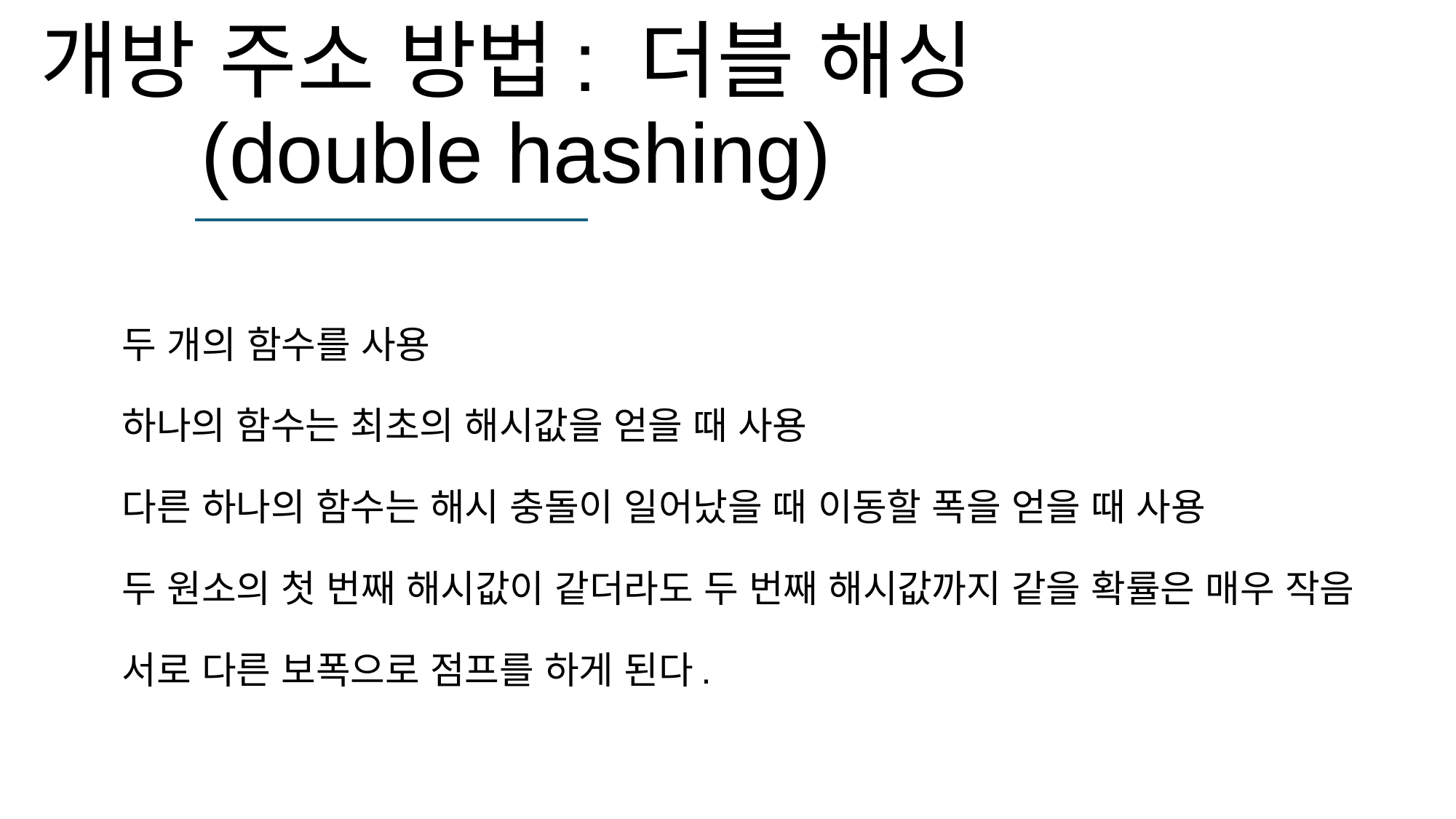

# 개방 주소 방법: 더블 해싱(double hashing)

두 개의 함수를 사용

하나의 함수는 최초의 해시값을 얻을 때 사용

다른 하나의 함수는 해시 충돌이 일어났을 때 이동할 폭을 얻을 때 사용

두 원소의 첫 번째 해시값이 같더라도 두 번째 해시값까지 같을 확률은 매우 작음

서로 다른 보폭으로 점프를 하게 된다.